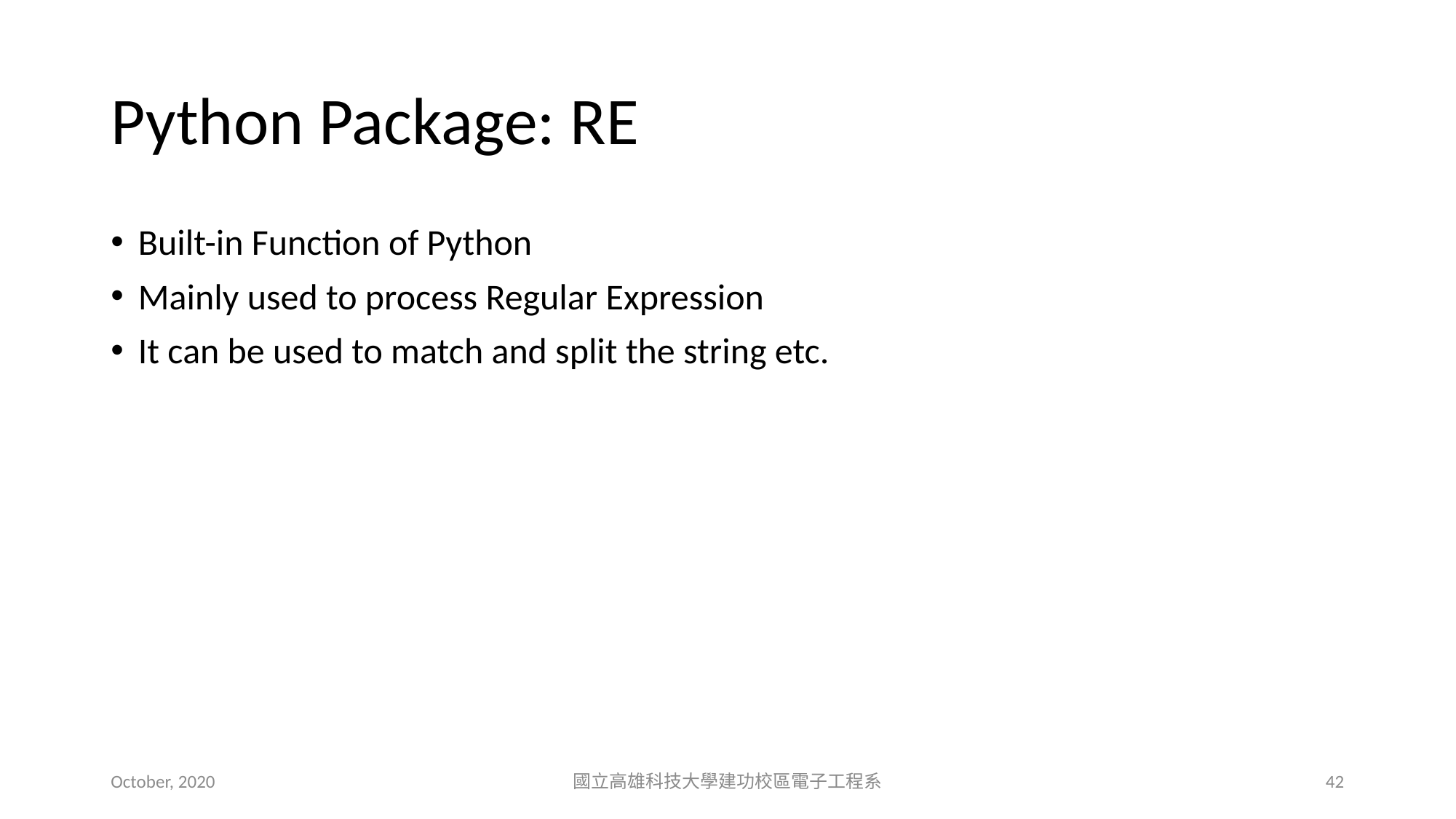

# Python Package: RE
Built-in Function of Python
Mainly used to process Regular Expression
It can be used to match and split the string etc.
October, 2020
國立高雄科技大學建功校區電子工程系
42